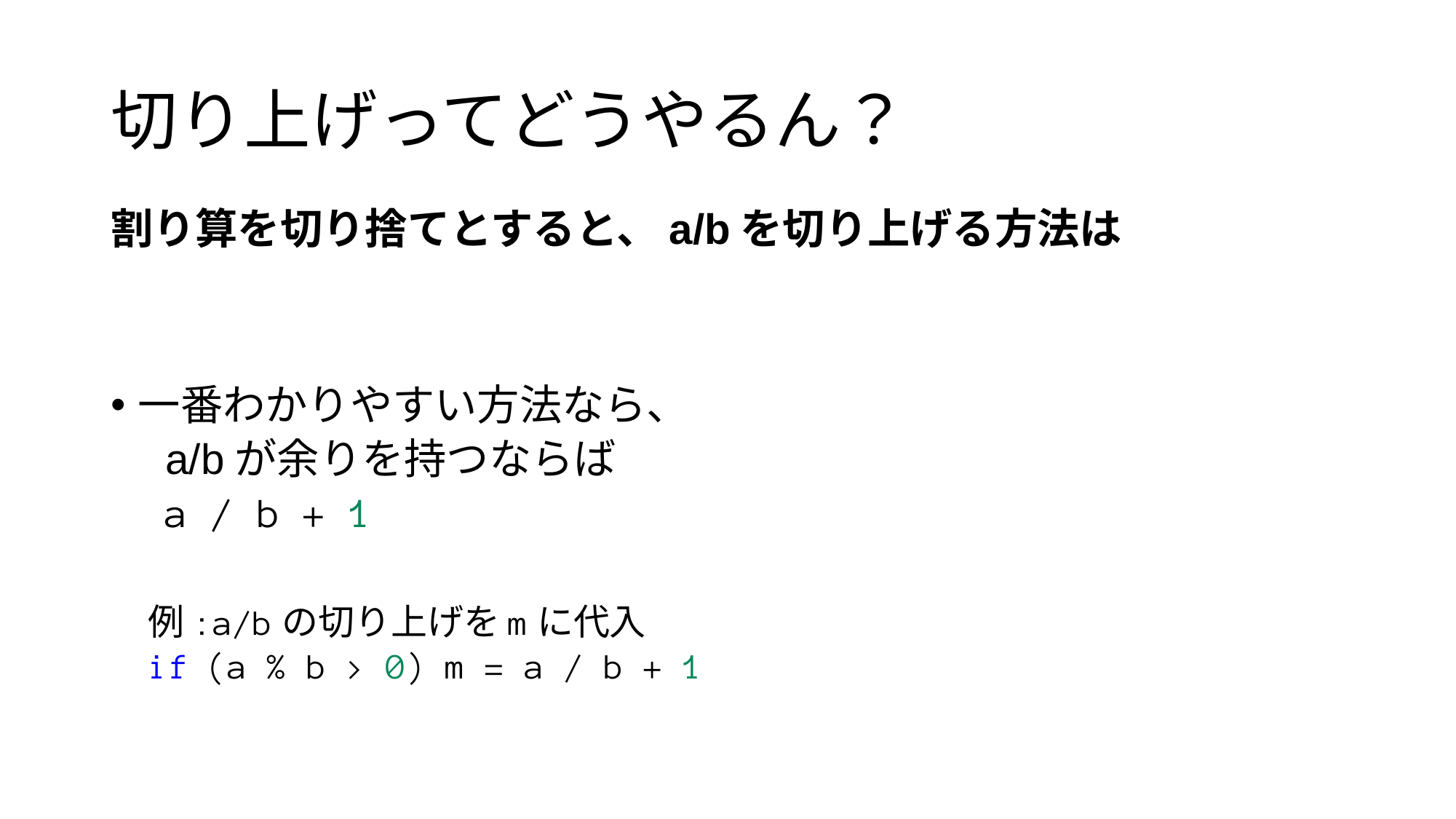

# 切り上げってどうやるん？
割り算を切り捨てとすると、a/bを切り上げる方法は

一番わかりやすい方法なら、
a/bが余りを持つならば
a / b + 1
例:a/bの切り上げをmに代入
if (a % b > 0) m = a / b + 1